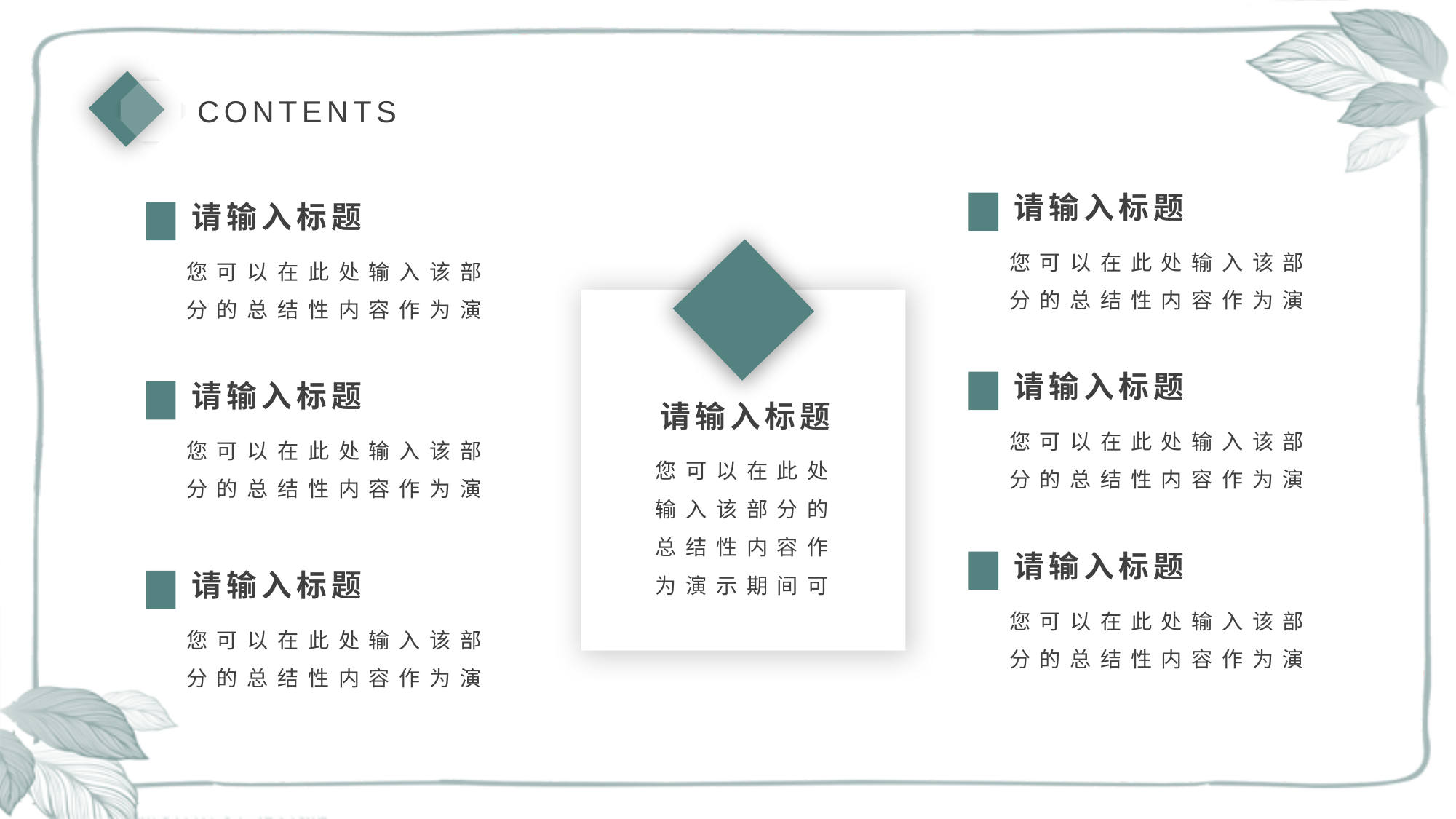

CONTENTS
请输入标题

您可以在此处输入该部分的总结性内容作为演
请输入标题

您可以在此处输入该部分的总结性内容作为演

请输入标题
您可以在此处输入该部分的总结性内容作为演示期间可
请输入标题

您可以在此处输入该部分的总结性内容作为演
请输入标题

您可以在此处输入该部分的总结性内容作为演
请输入标题

您可以在此处输入该部分的总结性内容作为演
请输入标题

您可以在此处输入该部分的总结性内容作为演